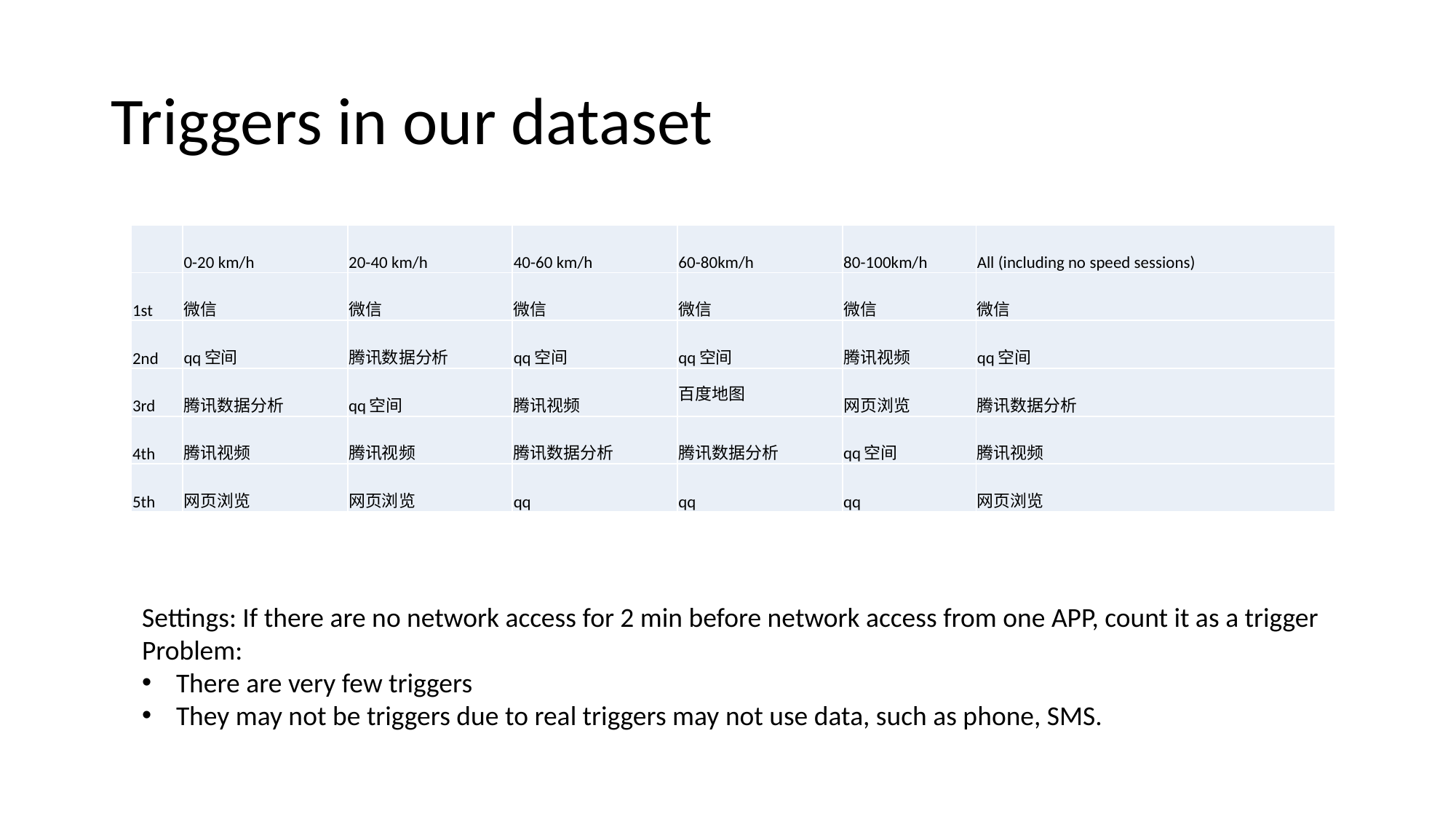

# Triggers in our dataset
|  | 0-20 km/h | 20-40 km/h | 40-60 km/h | 60-80km/h | 80-100km/h | All (including no speed sessions) |
| --- | --- | --- | --- | --- | --- | --- |
| 1st | 微信 | 微信 | 微信 | 微信 | 微信 | 微信 |
| 2nd | qq空间 | 腾讯数据分析 | qq空间 | qq空间 | 腾讯视频 | qq空间 |
| 3rd | 腾讯数据分析 | qq空间 | 腾讯视频 | 百度地图 | 网页浏览 | 腾讯数据分析 |
| 4th | 腾讯视频 | 腾讯视频 | 腾讯数据分析 | 腾讯数据分析 | qq空间 | 腾讯视频 |
| 5th | 网页浏览 | 网页浏览 | qq | qq | qq | 网页浏览 |
Settings: If there are no network access for 2 min before network access from one APP, count it as a trigger
Problem:
There are very few triggers
They may not be triggers due to real triggers may not use data, such as phone, SMS.